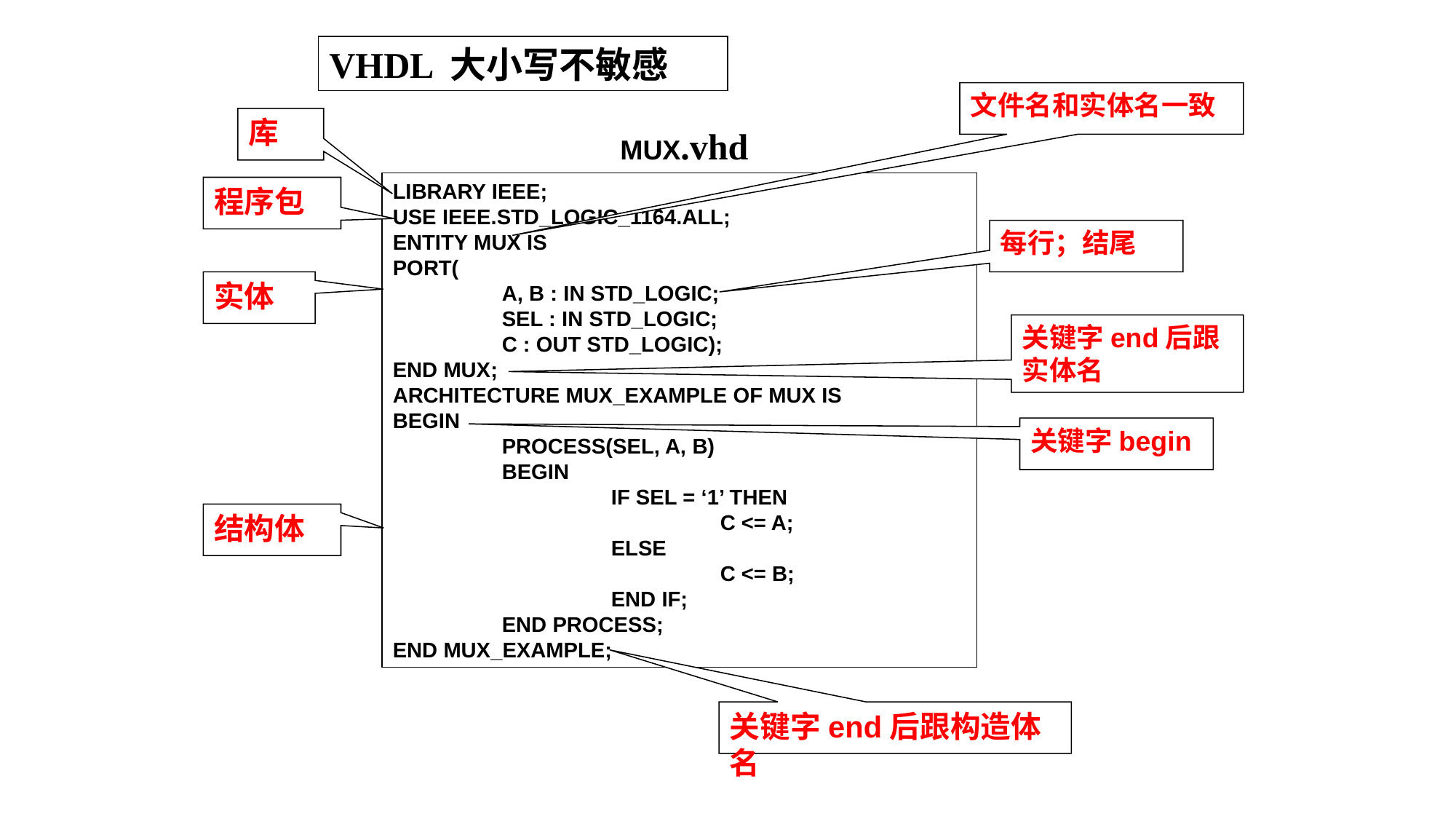

VHDL 大小写不敏感
文件名和实体名一致
库
MUX.vhd

LIBRARY IEEE;
USE IEEE.STD_LOGIC_1164.ALL;
ENTITY MUX IS
PORT(
	A, B : IN STD_LOGIC;
	SEL : IN STD_LOGIC;
	C : OUT STD_LOGIC);
END MUX;
ARCHITECTURE MUX_EXAMPLE OF MUX IS
BEGIN
	PROCESS(SEL, A, B)
	BEGIN
		IF SEL = ‘1’ THEN
			C <= A;
		ELSE
			C <= B;
		END IF;
	END PROCESS;
END MUX_EXAMPLE;
程序包
每行；结尾
实体
关键字end后跟实体名
关键字begin
结构体
关键字end后跟构造体名